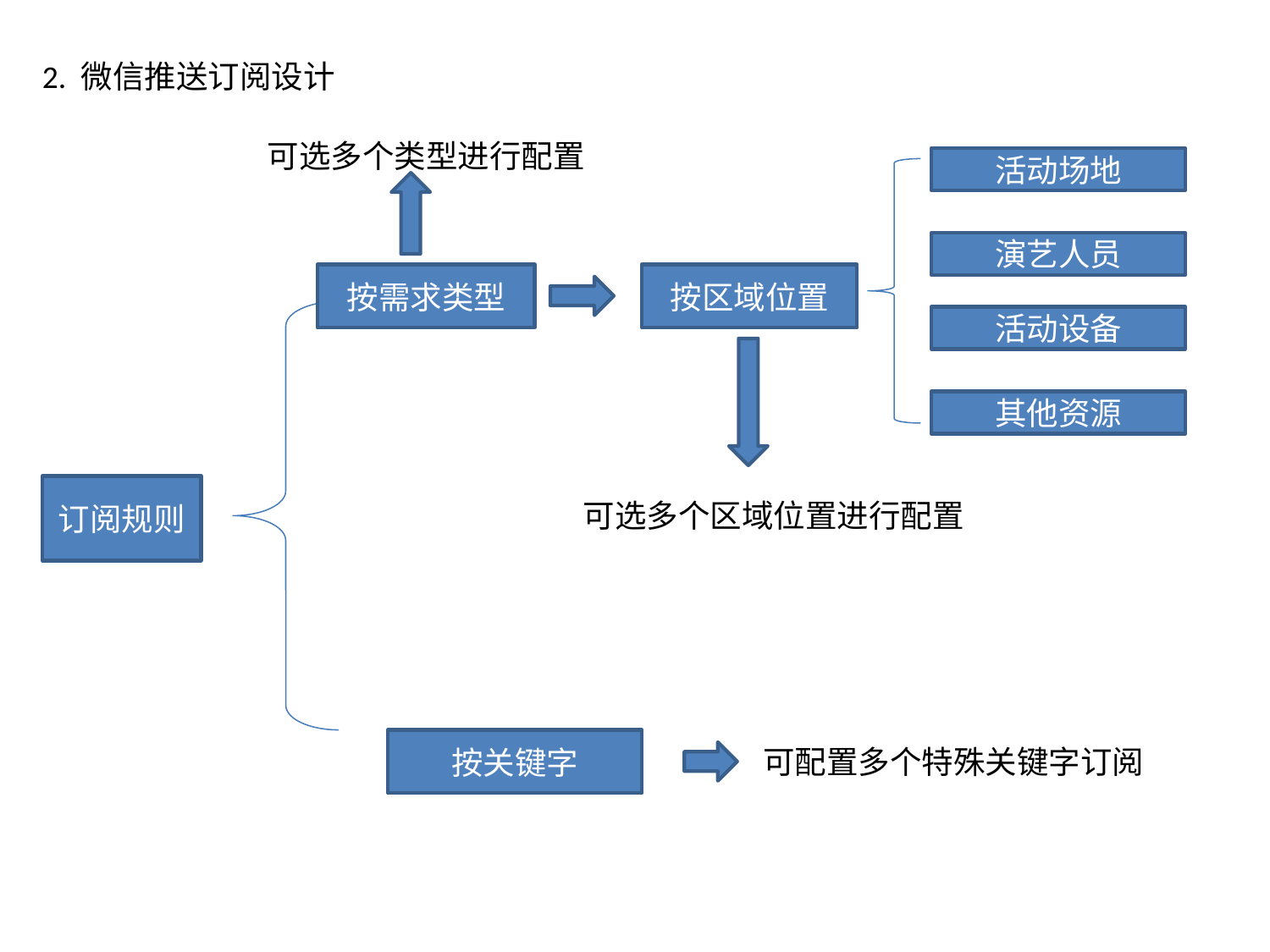

2. 微信推送订阅设计
可选多个类型进行配置
活动场地

演艺人员
按需求类型
按区域位置

活动设备

其他资源
订阅规则
可选多个区域位置进行配置
按关键字
可配置多个特殊关键字订阅